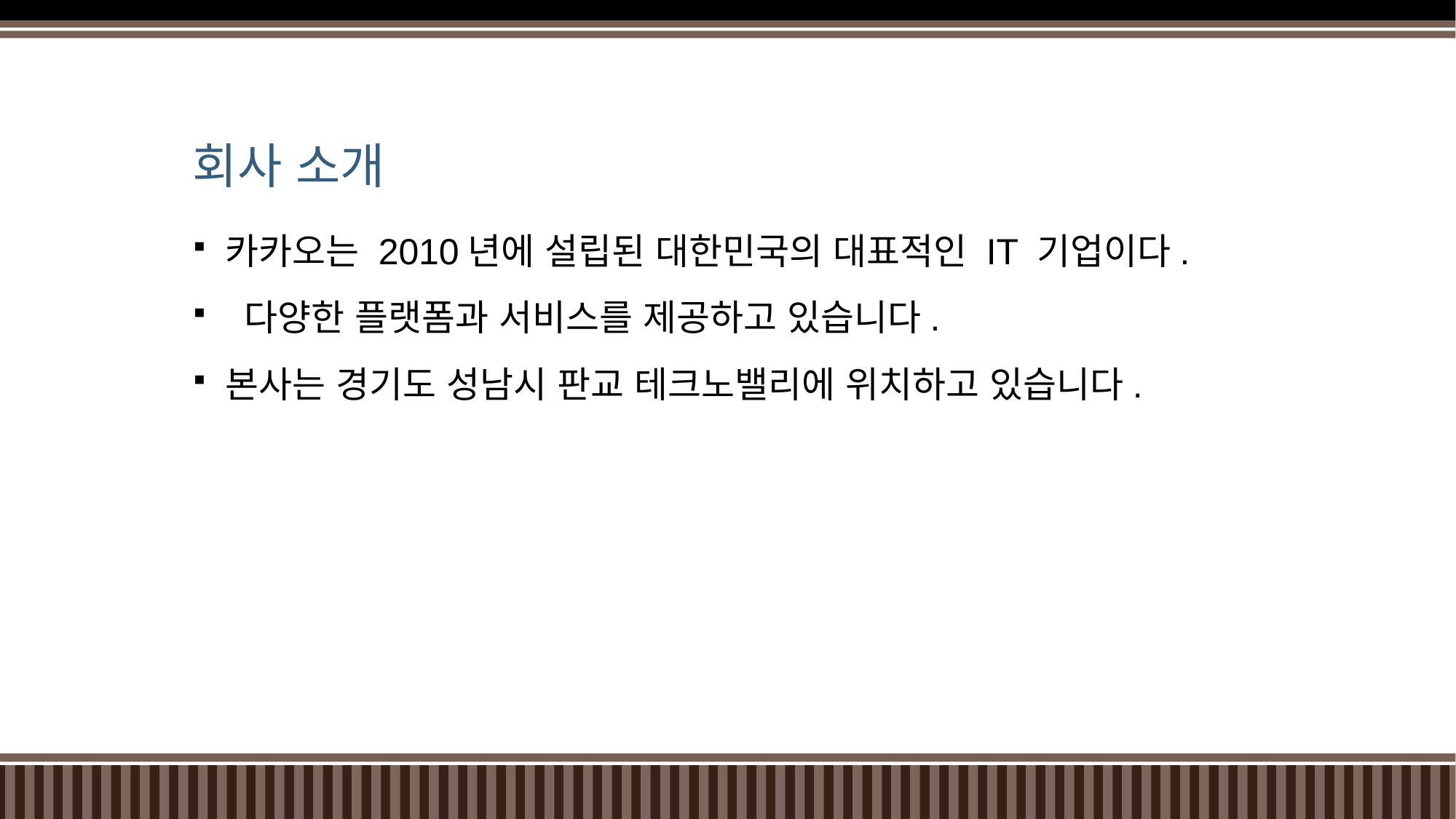

# 회사 소개
카카오는 2010년에 설립된 대한민국의 대표적인 IT 기업이다.
 다양한 플랫폼과 서비스를 제공하고 있습니다.
본사는 경기도 성남시 판교 테크노밸리에 위치하고 있습니다.